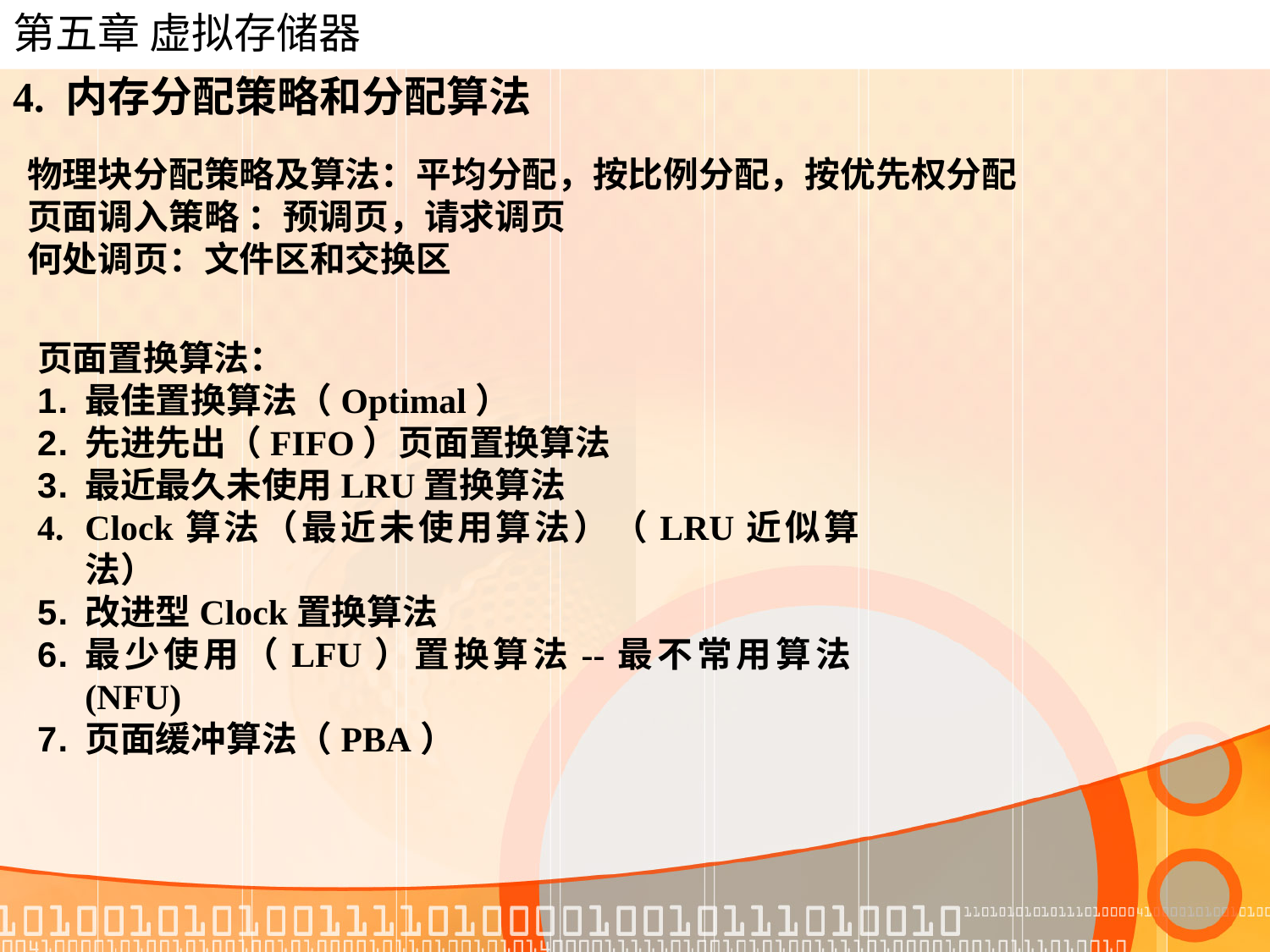

# 第五章 虚拟存储器
4. 内存分配策略和分配算法
物理块分配策略及算法：平均分配，按比例分配，按优先权分配
页面调入策略 ：预调页，请求调页
何处调页：文件区和交换区

页面置换算法：
最佳置换算法（Optimal）
先进先出（FIFO）页面置换算法
最近最久未使用LRU置换算法
Clock算法（最近未使用算法）（LRU近似算法）
改进型Clock置换算法
最少使用（LFU）置换算法--最不常用算法(NFU)
页面缓冲算法（PBA）